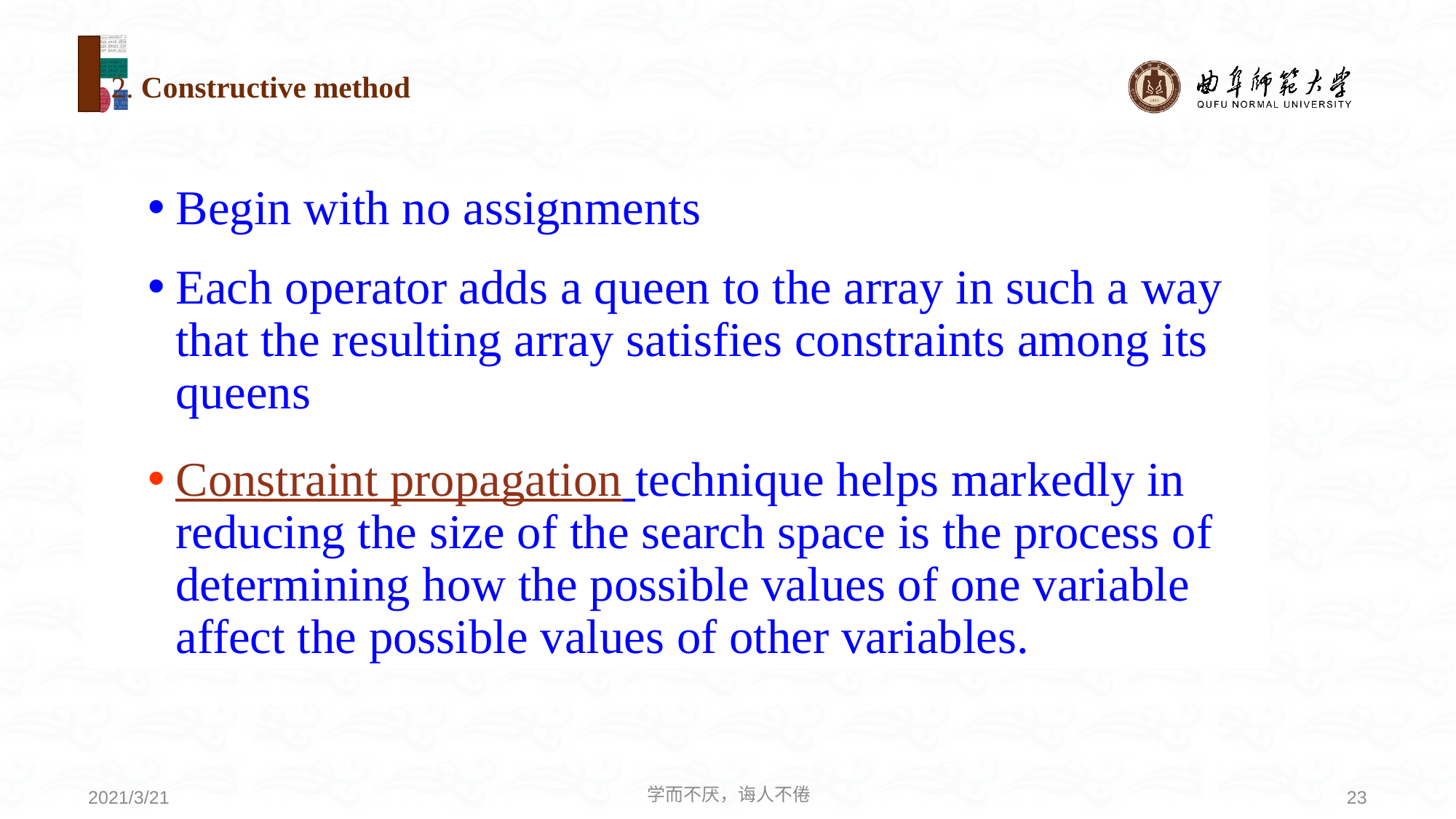

# 2. Constructive method
Begin with no assignments
Each operator adds a queen to the array in such a way that the resulting array satisfies constraints among its queens
Constraint propagation technique helps markedly in reducing the size of the search space is the process of determining how the possible values of one variable affect the possible values of other variables.

学而不厌，诲人不倦
23
2021/3/21